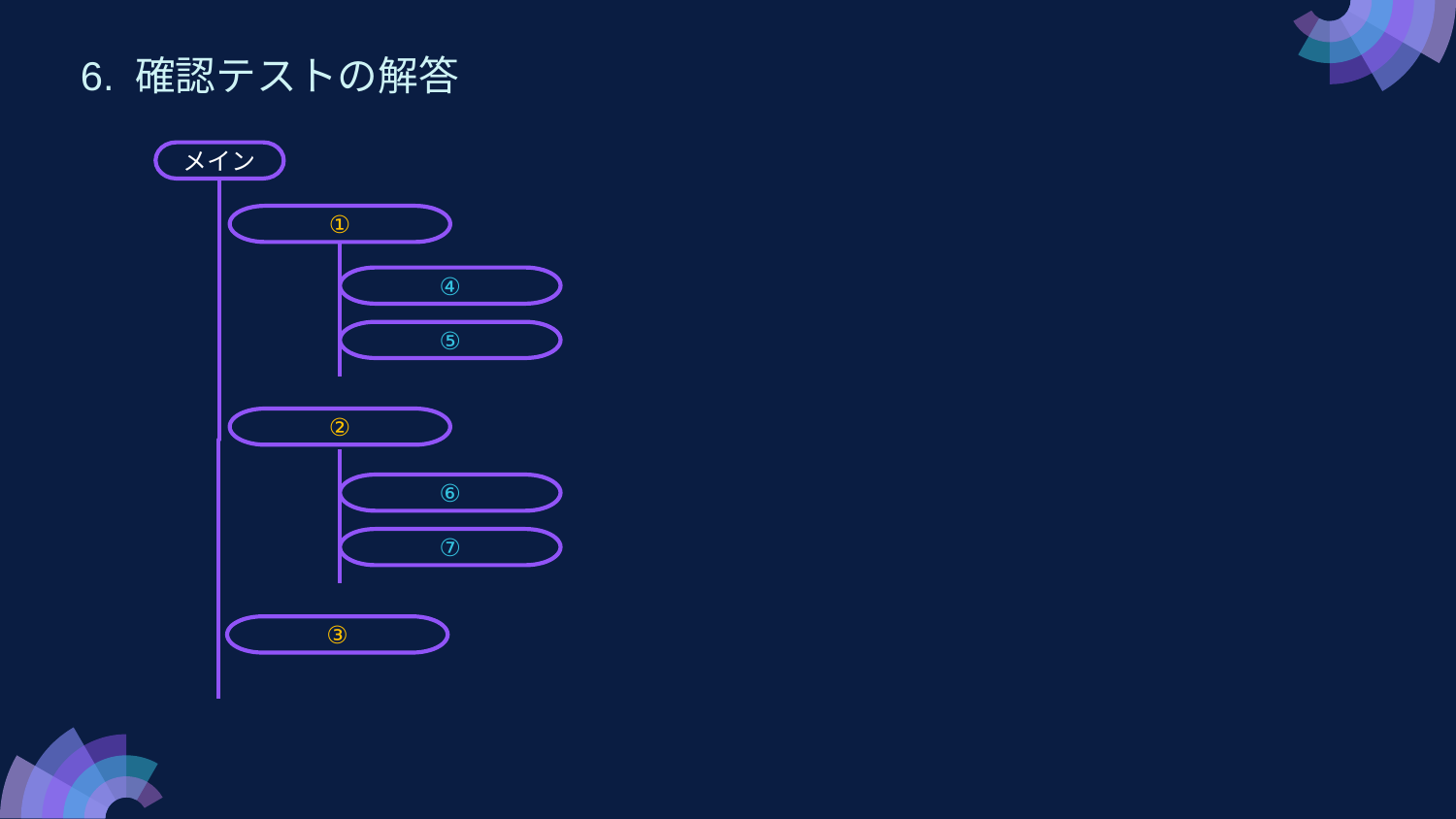

6. 確認テストの解答
メイン
①
④
⑤
②
⑥
⑦
③